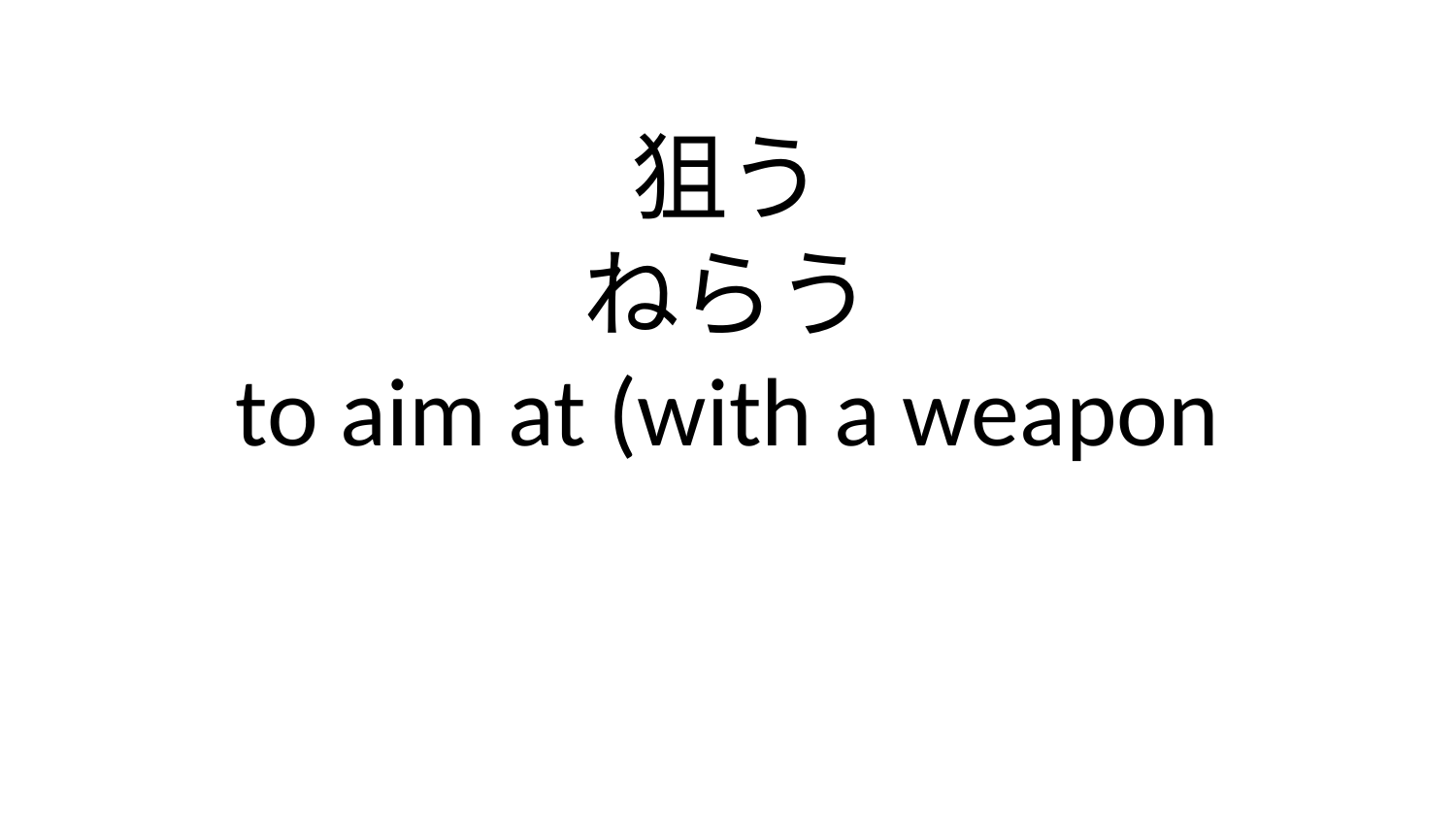

狙う
ねらう
to aim at (with a weapon